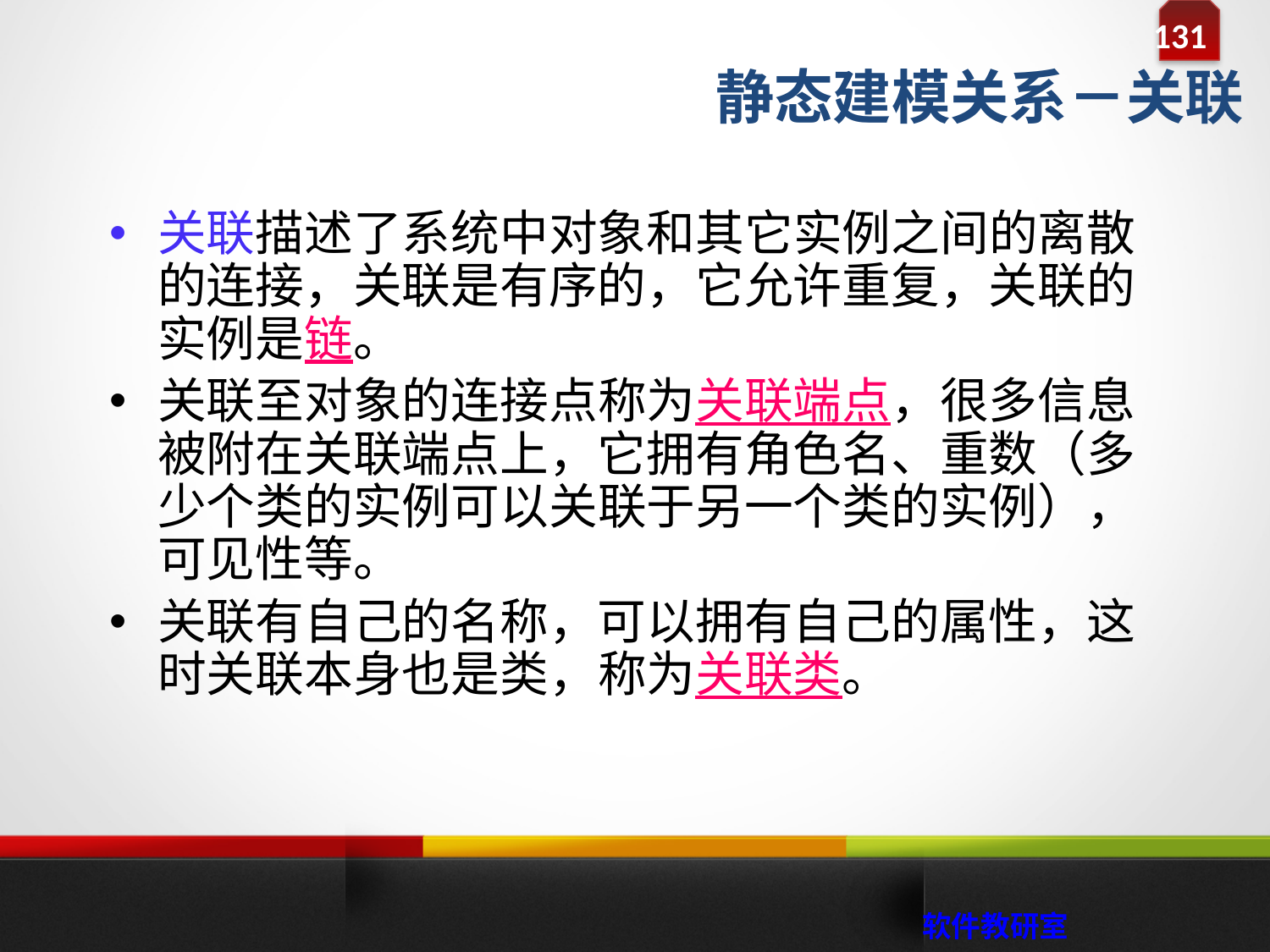

静态建模关系－关联
关联描述了系统中对象和其它实例之间的离散的连接，关联是有序的，它允许重复，关联的实例是链。
关联至对象的连接点称为关联端点，很多信息被附在关联端点上，它拥有角色名、重数（多少个类的实例可以关联于另一个类的实例），可见性等。
关联有自己的名称，可以拥有自己的属性，这时关联本身也是类，称为关联类。
                                     软件教研室